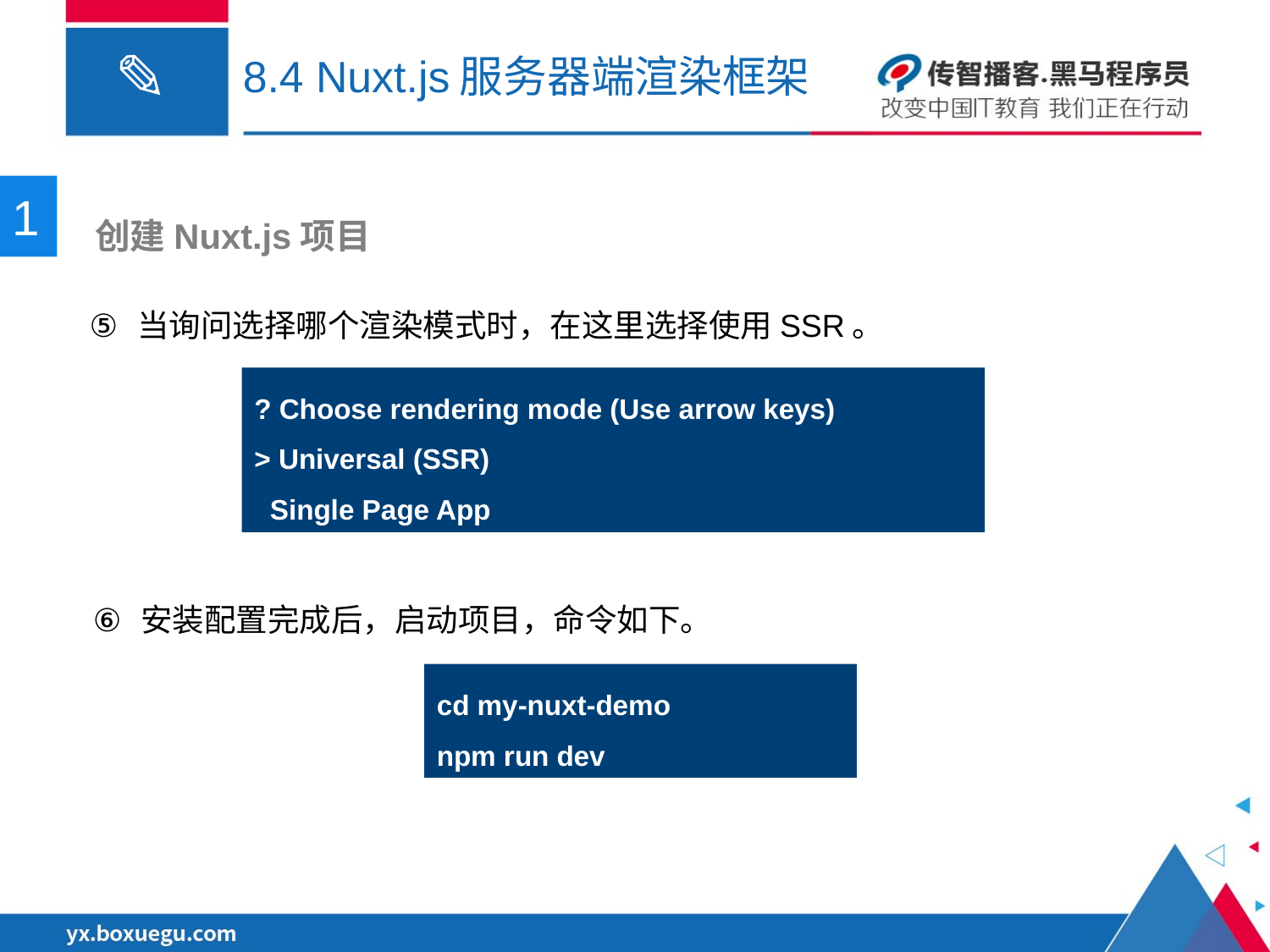

# 8.4 Nuxt.js服务器端渲染框架

1
  创建Nuxt.js项目
当询问选择哪个渲染模式时，在这里选择使用SSR。
? Choose rendering mode (Use arrow keys)
> Universal (SSR)
  Single Page App
安装配置完成后，启动项目，命令如下。
cd my-nuxt-demo
npm run dev